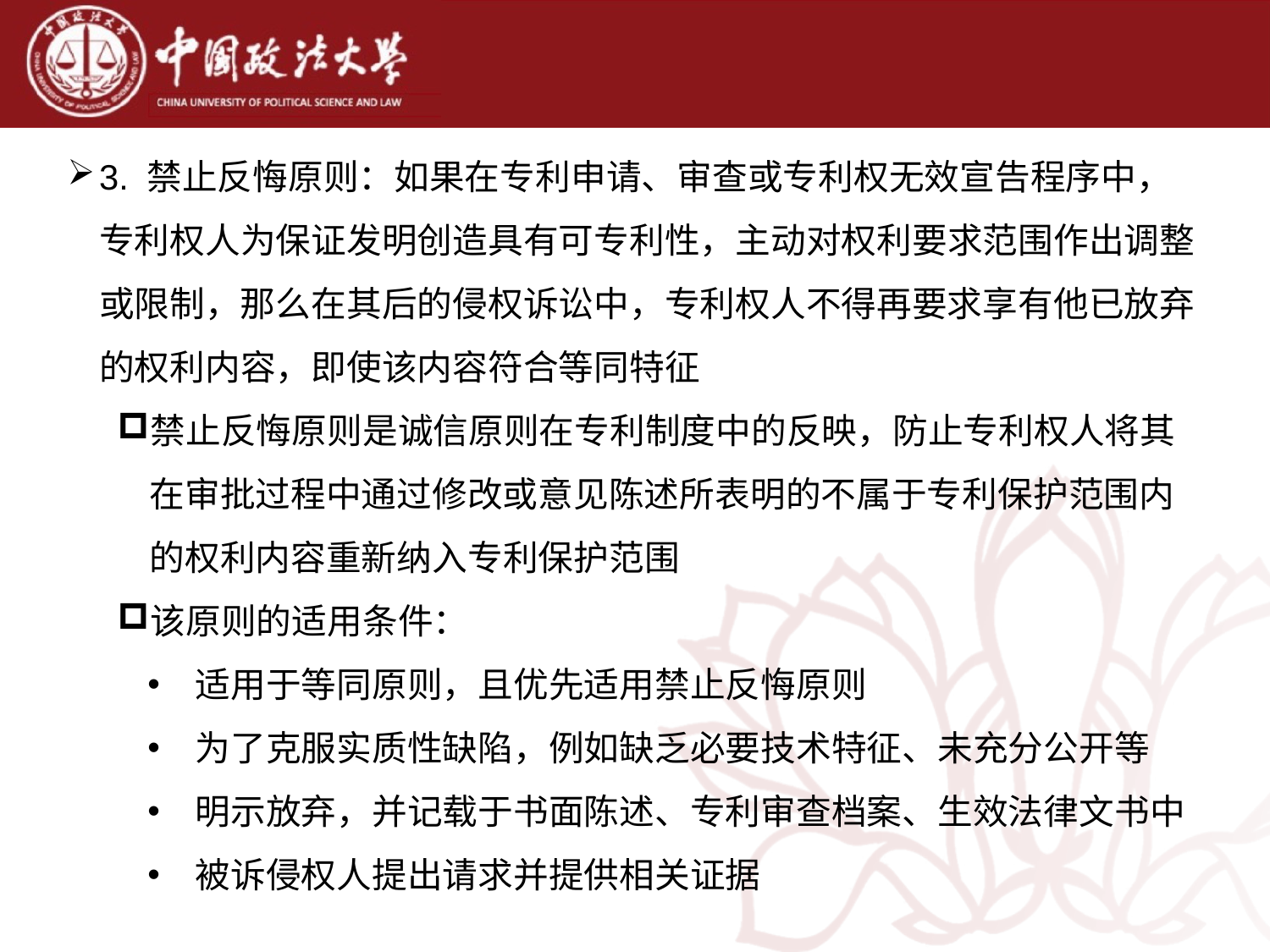

3. 禁止反悔原则：如果在专利申请、审查或专利权无效宣告程序中，专利权人为保证发明创造具有可专利性，主动对权利要求范围作出调整或限制，那么在其后的侵权诉讼中，专利权人不得再要求享有他已放弃的权利内容，即使该内容符合等同特征
禁止反悔原则是诚信原则在专利制度中的反映，防止专利权人将其在审批过程中通过修改或意见陈述所表明的不属于专利保护范围内的权利内容重新纳入专利保护范围
该原则的适用条件：
适用于等同原则，且优先适用禁止反悔原则
为了克服实质性缺陷，例如缺乏必要技术特征、未充分公开等
明示放弃，并记载于书面陈述、专利审查档案、生效法律文书中
被诉侵权人提出请求并提供相关证据